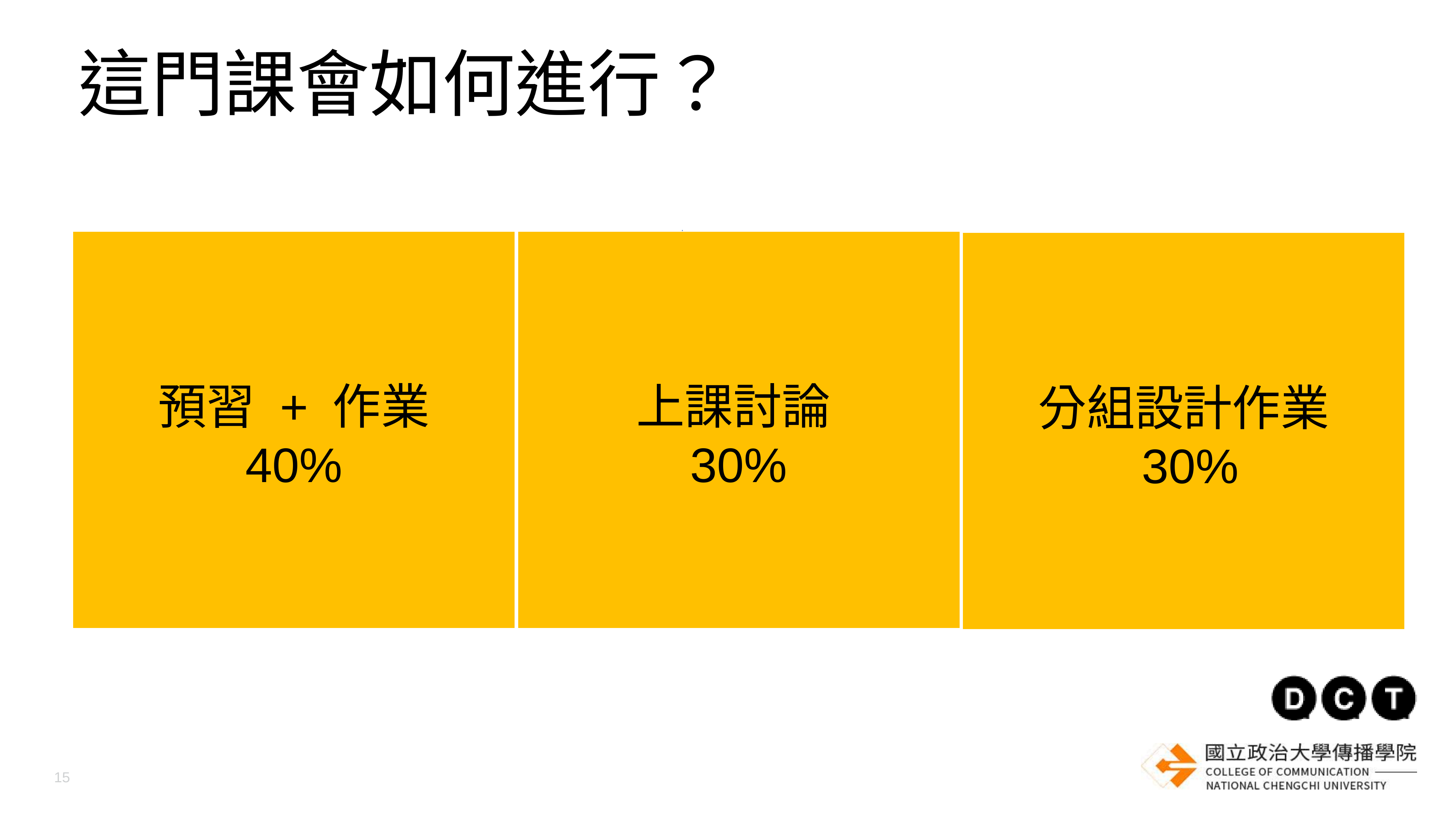

這門課會如何進行？
| 預習 + 作業 40% |
| --- |
| 上課討論 30% |
| --- |
| 分組設計作業 30% |
| --- |